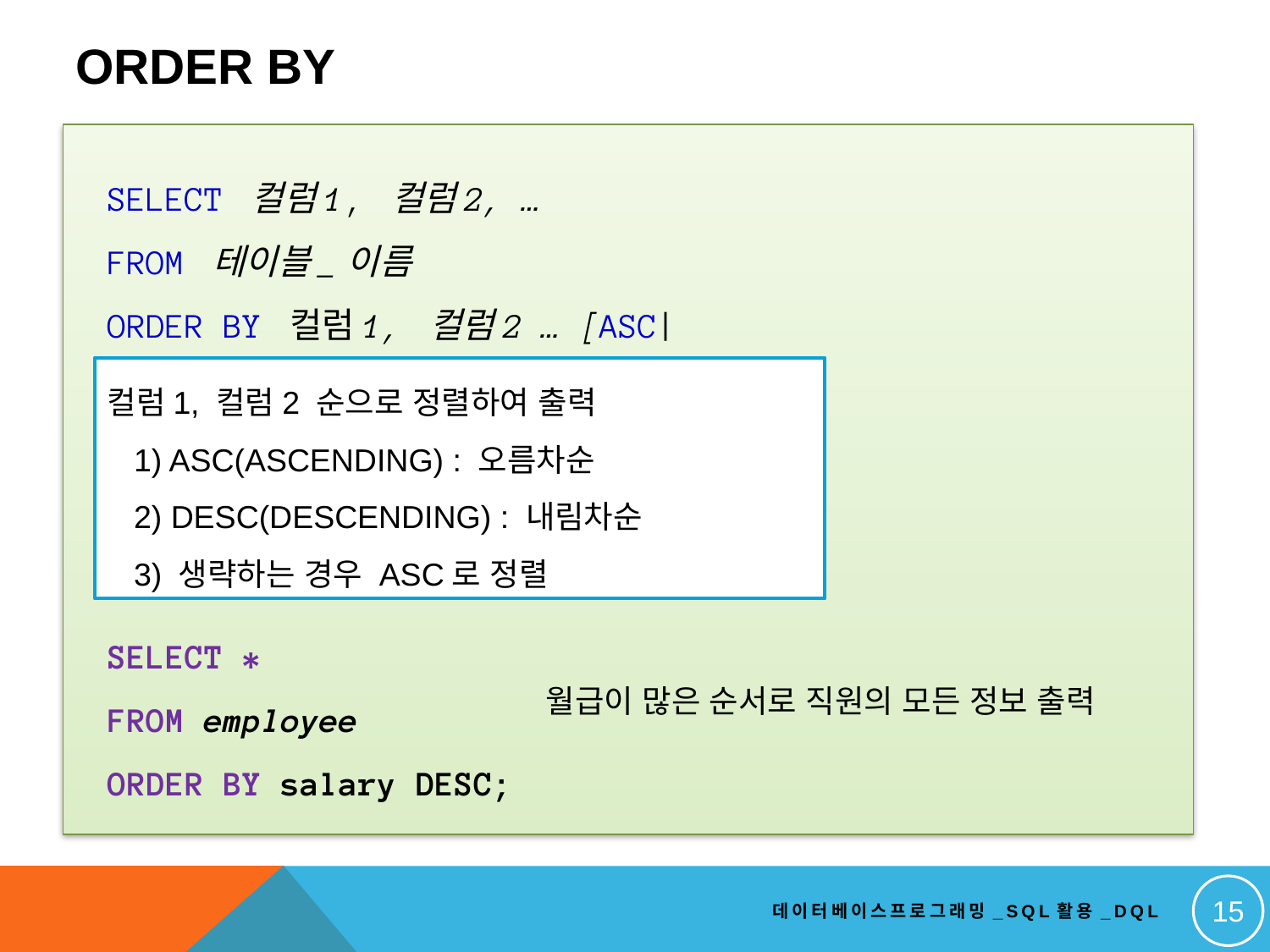

ORDER BY

SELECT 컬럼1, 컬럼2, …
FROM 테이블_이름
ORDER BY 컬럼1, 컬럼2 … [ASC|DESC];
컬럼1, 컬럼2 순으로 정렬하여 출력
   1) ASC(ASCENDING) : 오름차순
   2) DESC(DESCENDING) : 내림차순
   3) 생략하는 경우 ASC로 정렬
월급이 많은 순서로 직원의 모든 정보 출력
SELECT *
FROM employee
ORDER BY salary DESC;

15
데이터베이스프로그래밍_SQL활용_DQL